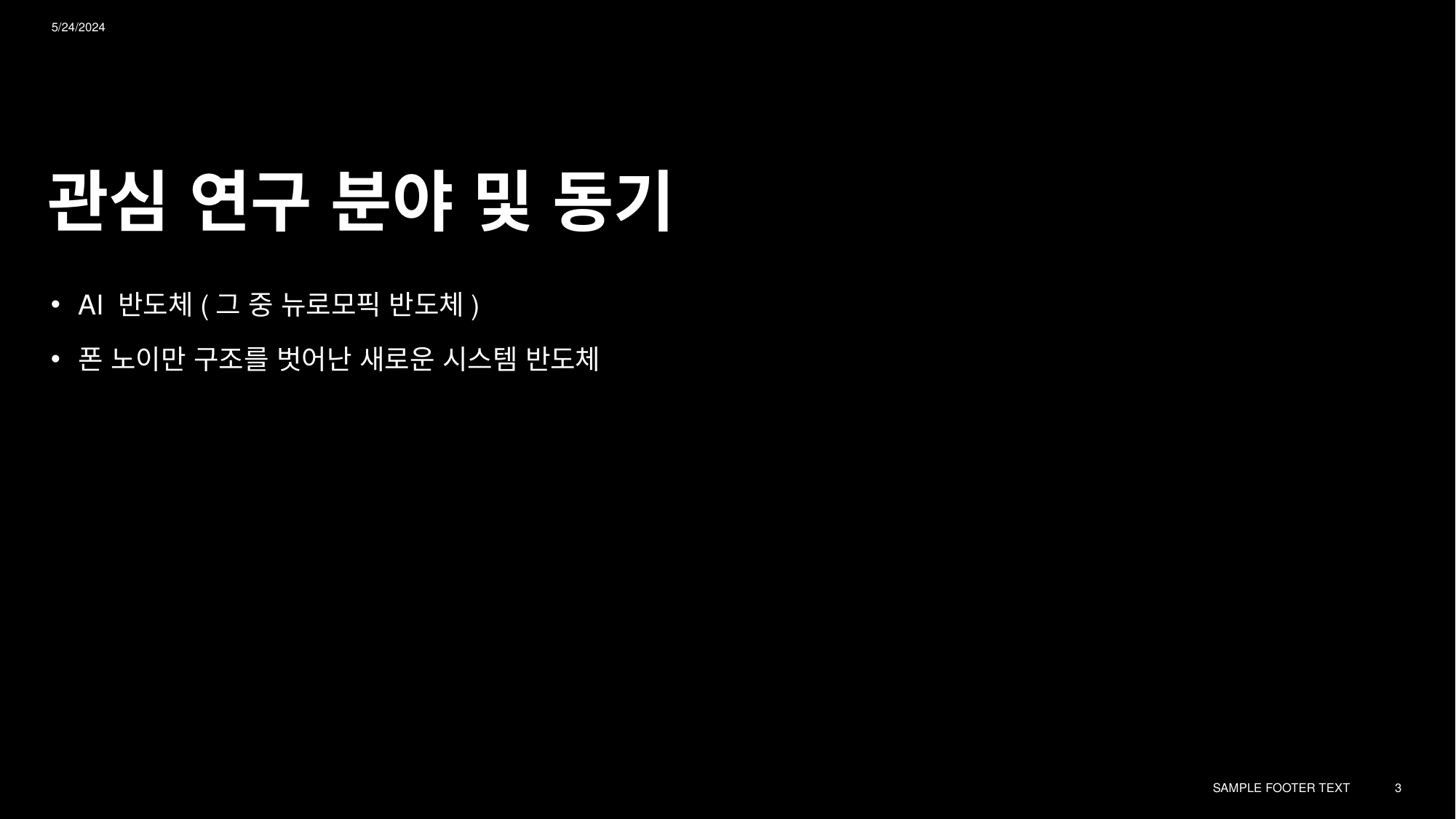

5/24/2024
# 관심 연구 분야 및 동기
AI 반도체(그 중 뉴로모픽 반도체)
폰 노이만 구조를 벗어난 새로운 시스템 반도체
Sample Footer Text
3